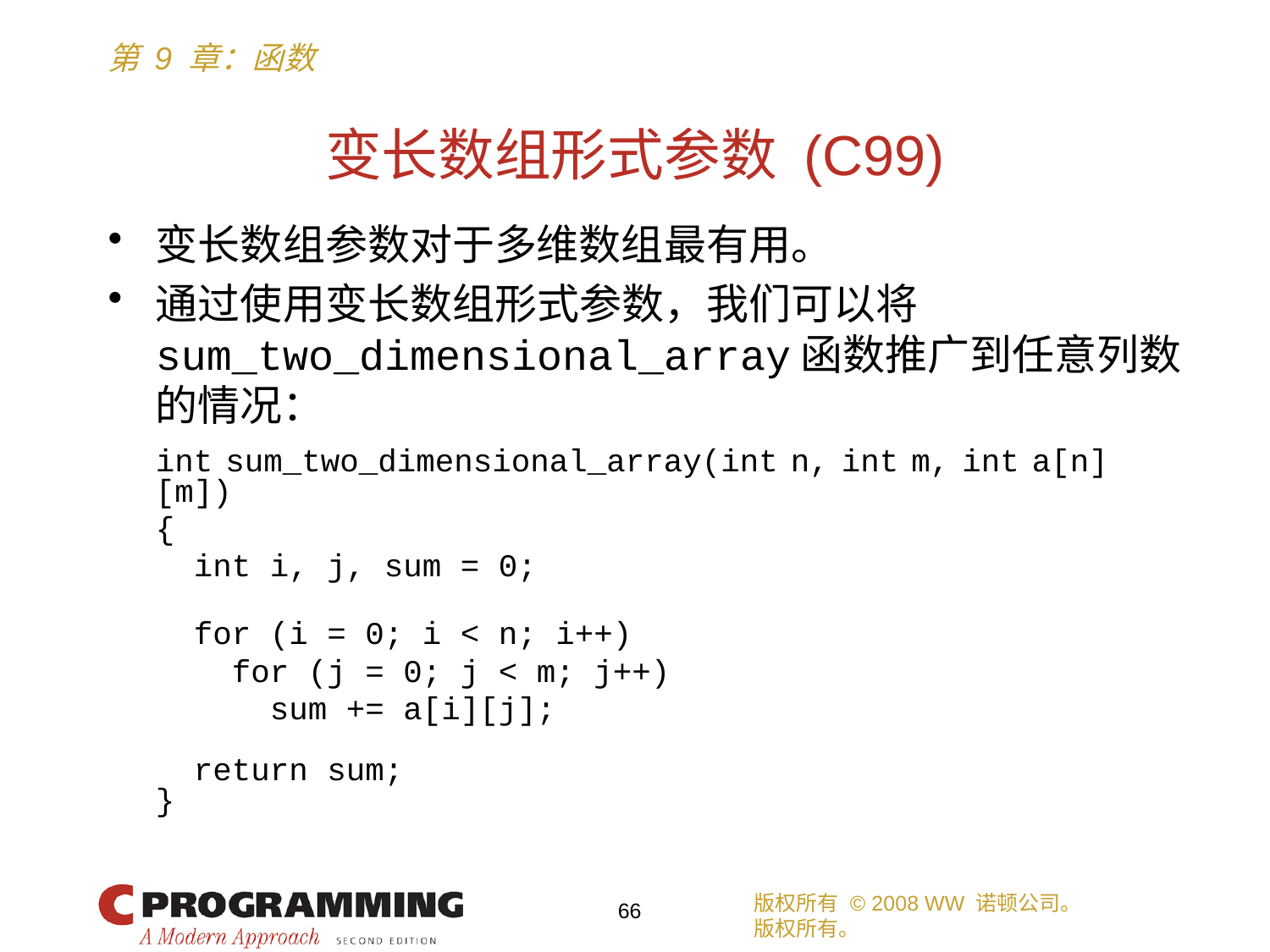

# 变长数组形式参数 (C99)
变长数组参数对于多维数组最有用。
通过使用变长数组形式参数，我们可以将sum_two_dimensional_array函数推广到任意列数的情况：
	int sum_two_dimensional_array(int n, int m, int a[n][m])
	{
	  int i, j, sum = 0;

	  for (i = 0; i < n; i++)
	    for (j = 0; j < m; j++)
	      sum += a[i][j];

	  return sum;
	}
版权所有 © 2008 WW 诺顿公司。
版权所有。
66